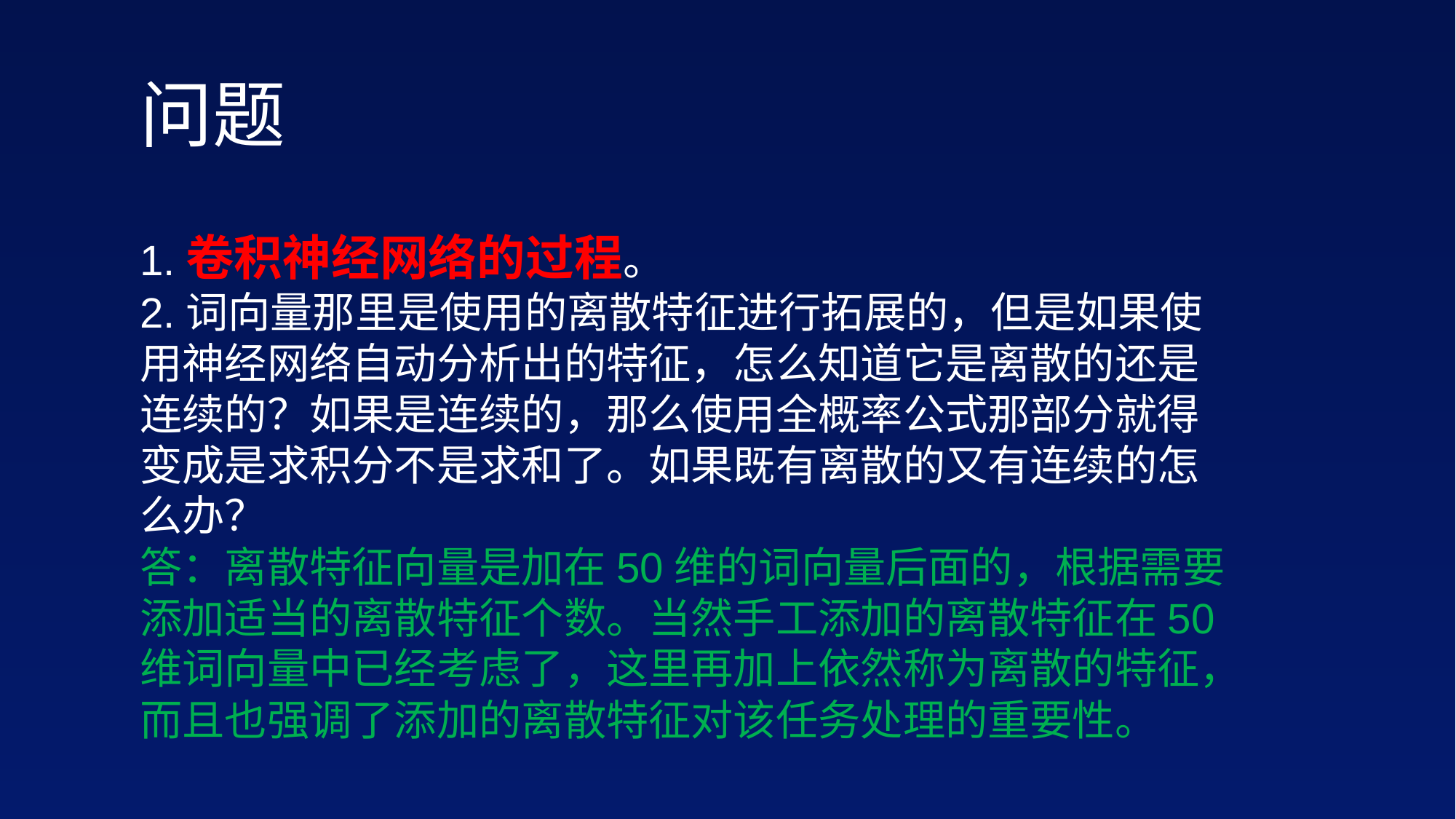

# 问题
1.卷积神经网络的过程。
2.词向量那里是使用的离散特征进行拓展的，但是如果使用神经网络自动分析出的特征，怎么知道它是离散的还是连续的？如果是连续的，那么使用全概率公式那部分就得变成是求积分不是求和了。如果既有离散的又有连续的怎么办？
答：离散特征向量是加在50维的词向量后面的，根据需要添加适当的离散特征个数。当然手工添加的离散特征在50维词向量中已经考虑了，这里再加上依然称为离散的特征，而且也强调了添加的离散特征对该任务处理的重要性。